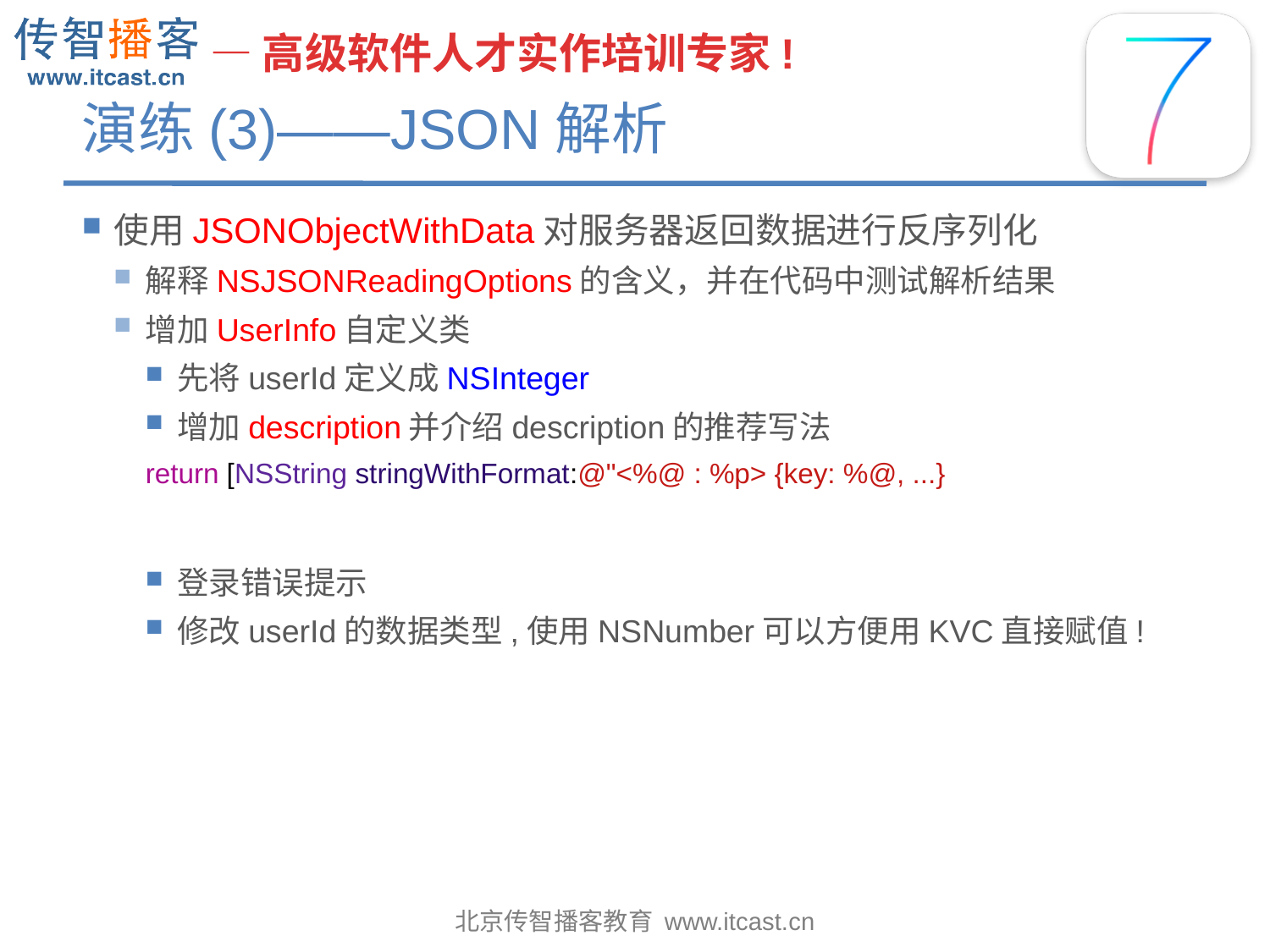

# 演练(3)——JSON解析
使用JSONObjectWithData对服务器返回数据进行反序列化
解释NSJSONReadingOptions的含义，并在代码中测试解析结果
增加UserInfo自定义类
先将userId定义成NSInteger
增加description并介绍description的推荐写法
return [NSString stringWithFormat:@"<%@ : %p> {key: %@, ...}

登录错误提示
修改userId的数据类型,使用NSNumber可以方便用KVC直接赋值!